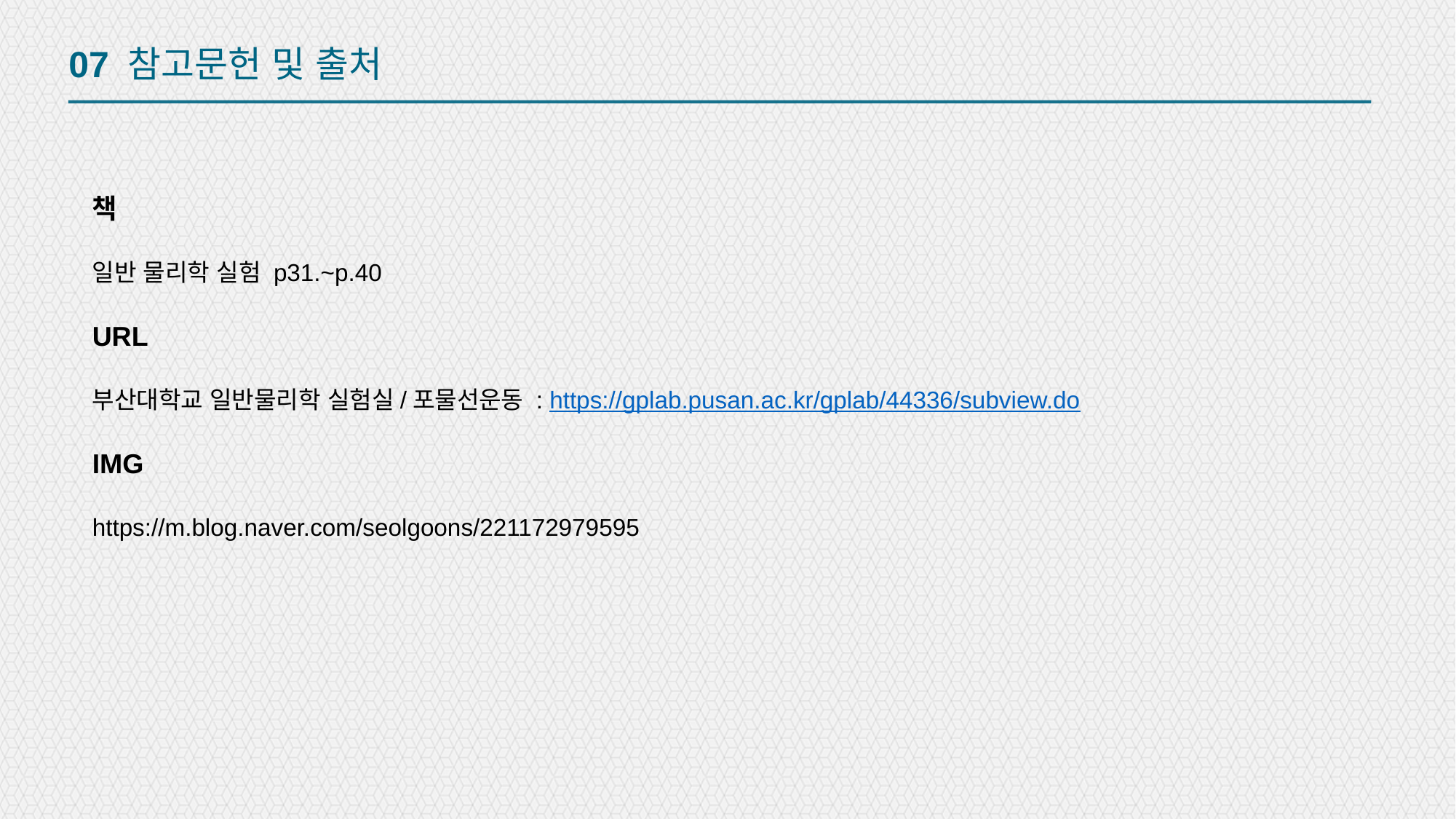

07 참고문헌 및 출처

책

일반 물리학 실험 p31.~p.40

URL

부산대학교 일반물리학 실험실/포물선운동 : https://gplab.pusan.ac.kr/gplab/44336/subview.do

IMG

https://m.blog.naver.com/seolgoons/221172979595